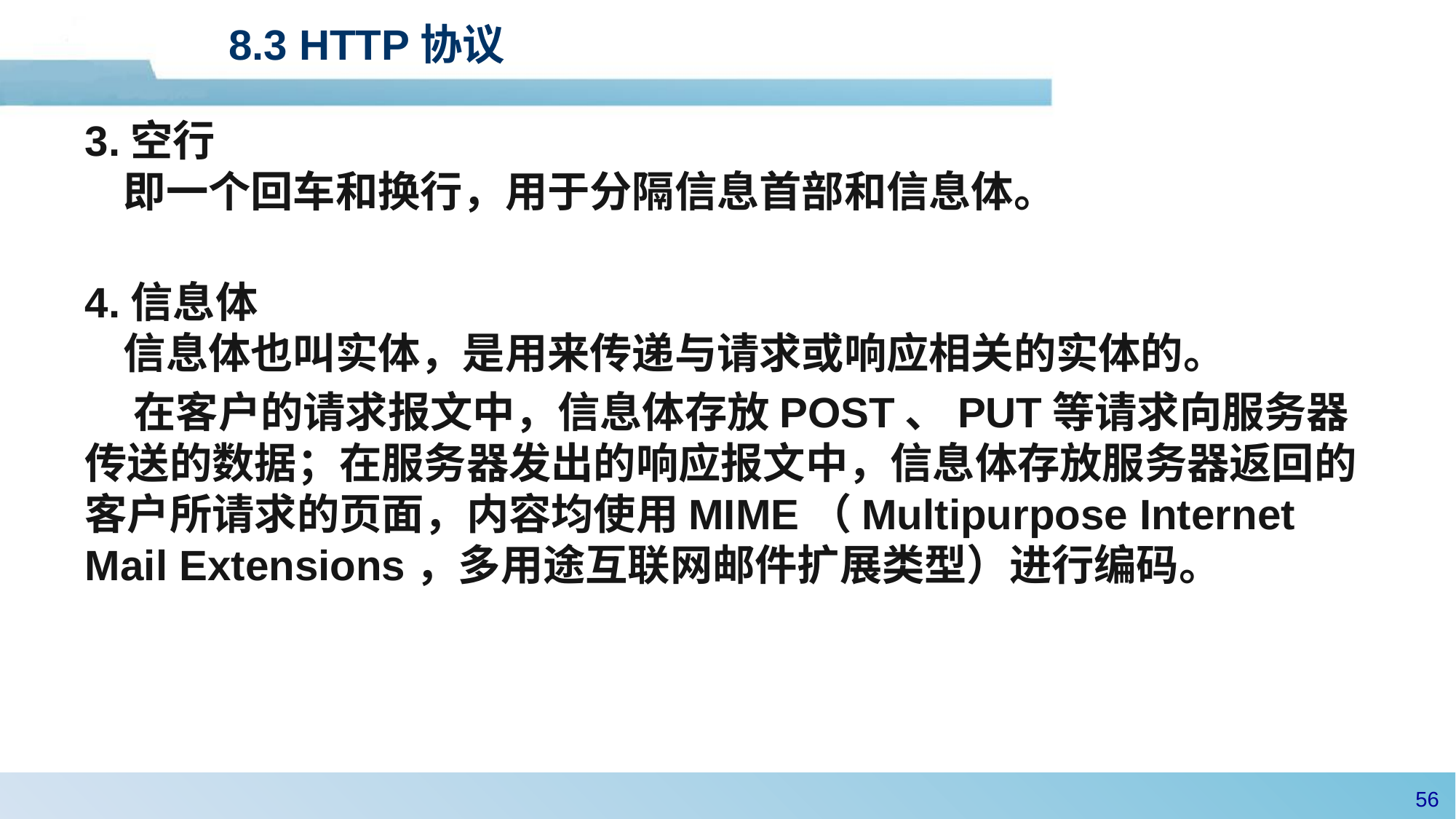

# 8.3 HTTP协议
3.空行
    即一个回车和换行，用于分隔信息首部和信息体。
4.信息体
    信息体也叫实体，是用来传递与请求或响应相关的实体的。
    在客户的请求报文中，信息体存放POST、PUT等请求向服务器传送的数据；在服务器发出的响应报文中，信息体存放服务器返回的客户所请求的页面，内容均使用MIME（Multipurpose Internet Mail Extensions，多用途互联网邮件扩展类型）进行编码。

56